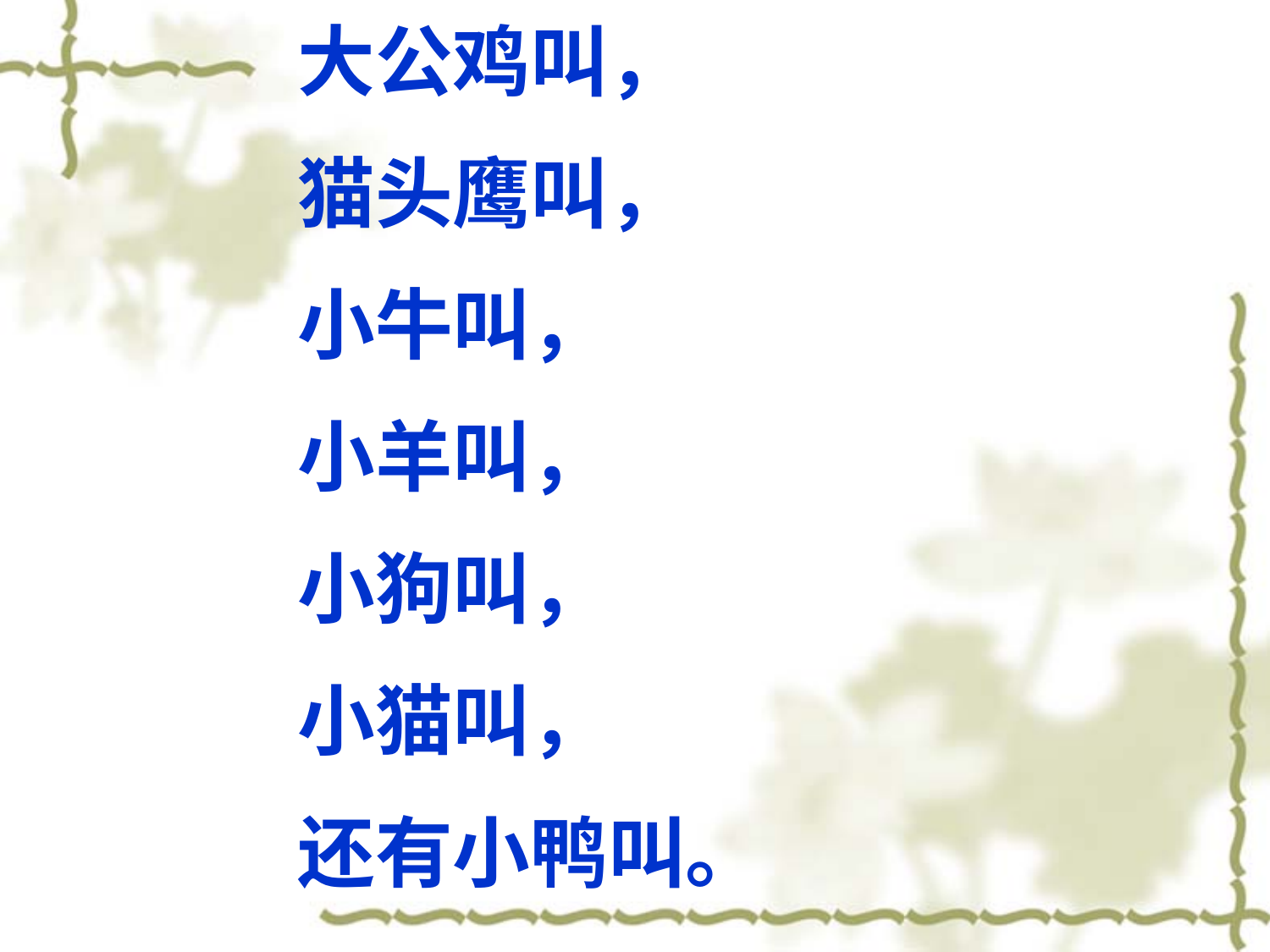

大公鸡叫，
猫头鹰叫，
小牛叫，
小羊叫，
小狗叫，
小猫叫，
还有小鸭叫。